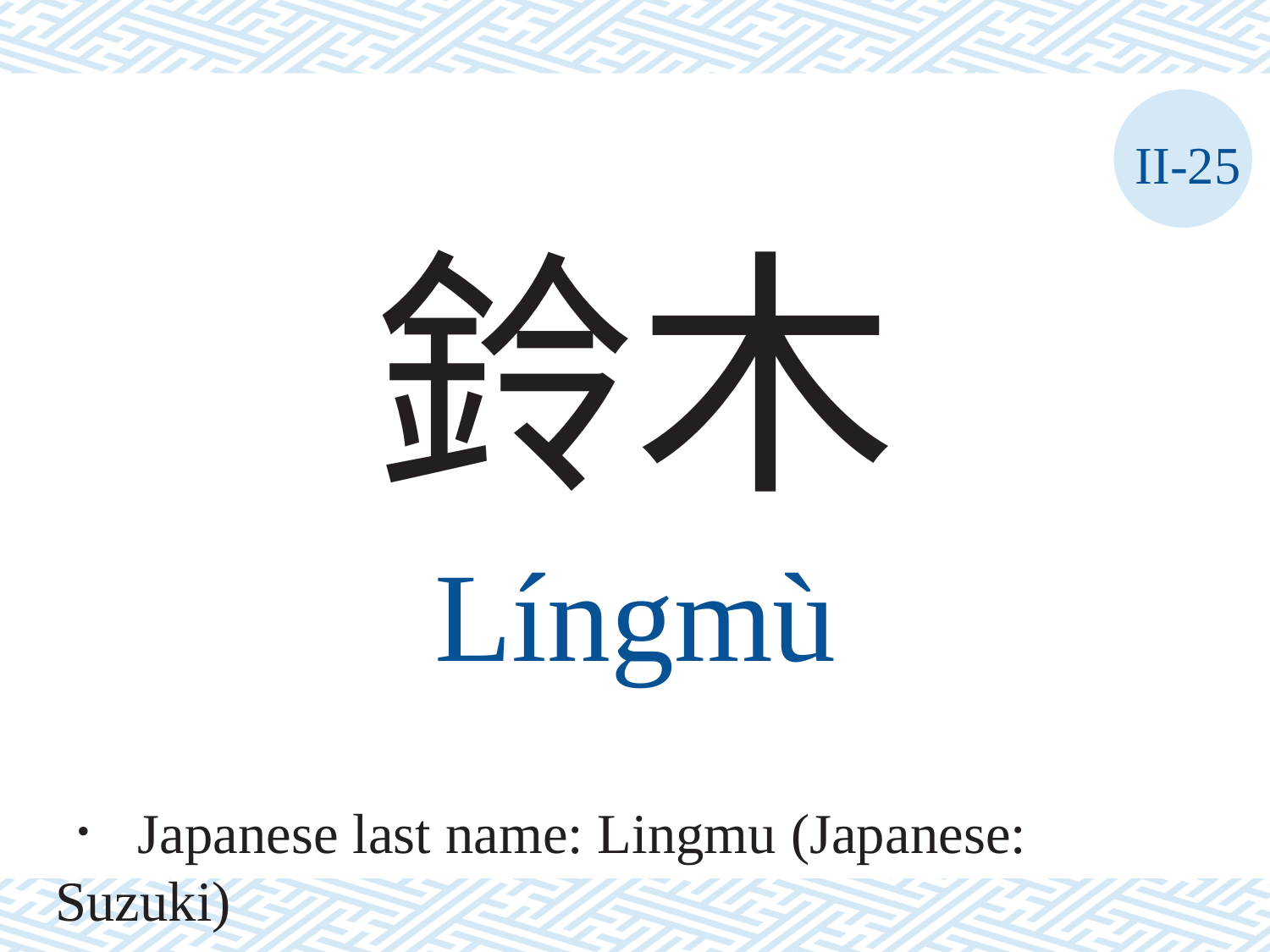

II-25
鈴木
Língmù
． Japanese last name: Lingmu (Japanese: Suzuki)